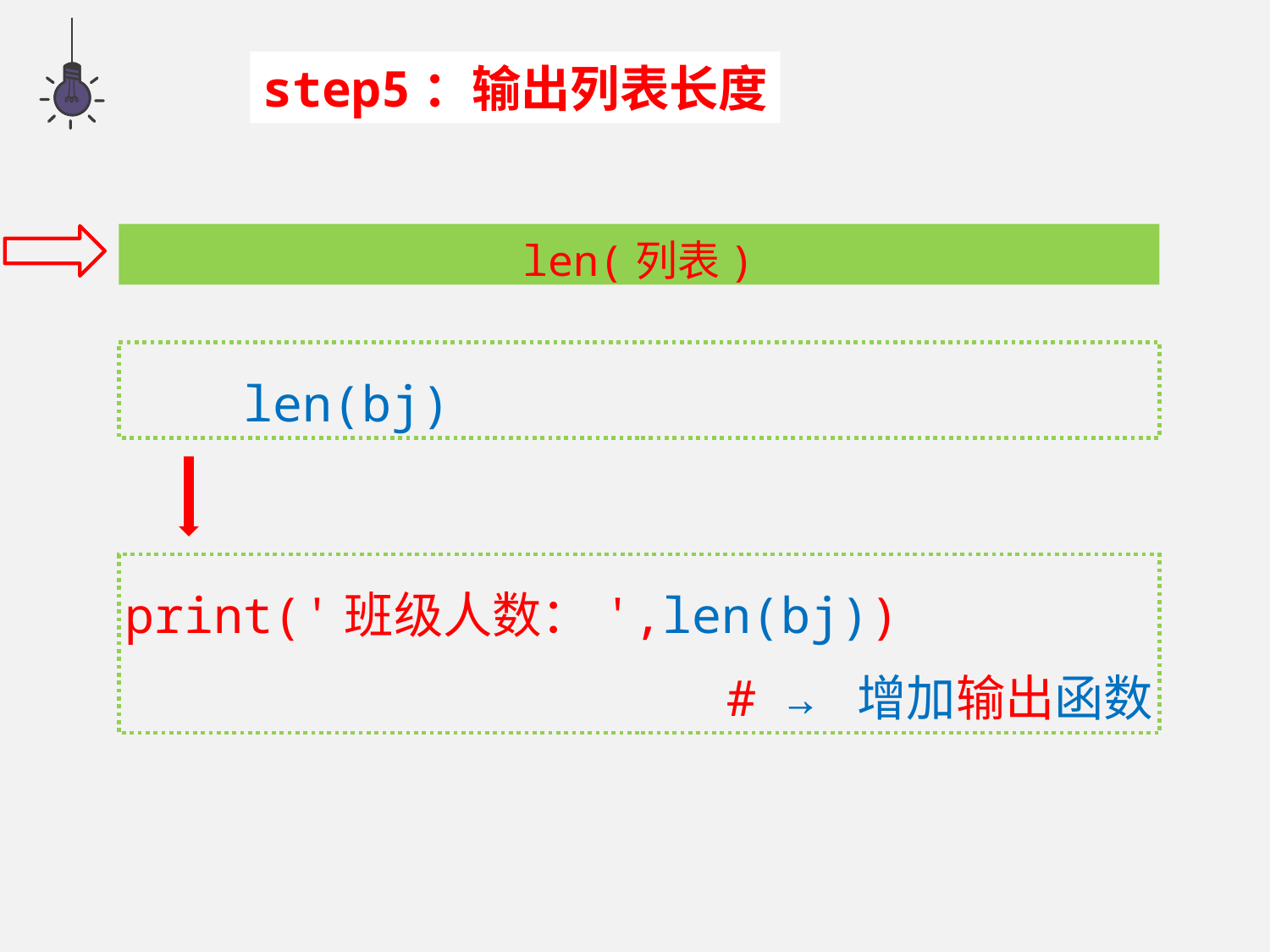

step5：输出列表长度
len(列表)

    len(bj)

print('班级人数：',len(bj))
# → 增加输出函数